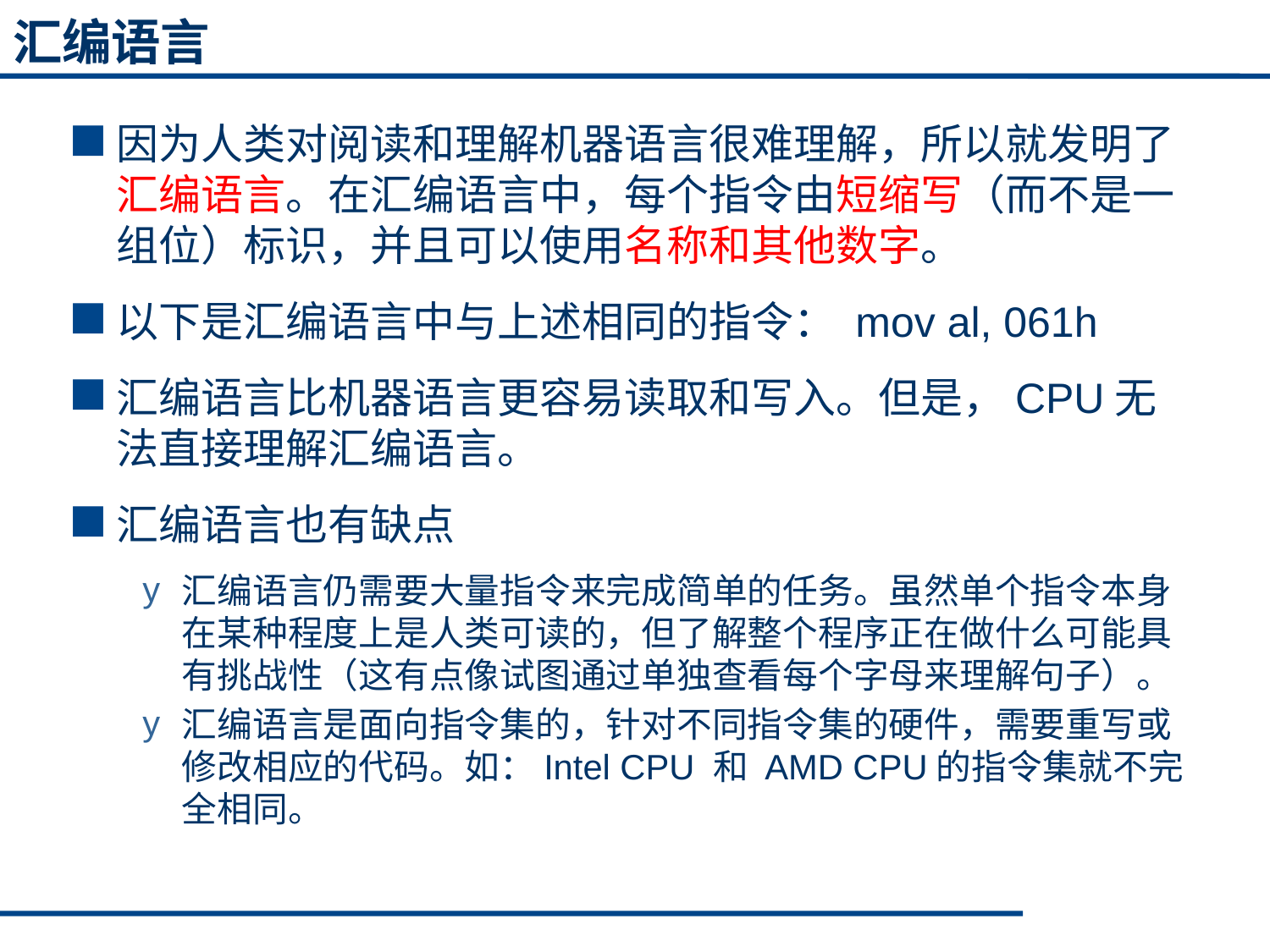

# 汇编语言
因为人类对阅读和理解机器语言很难理解，所以就发明了汇编语言。在汇编语言中，每个指令由短缩写（而不是一组位）标识，并且可以使用名称和其他数字。
以下是汇编语言中与上述相同的指令： mov al, 061h
汇编语言比机器语言更容易读取和写入。但是，CPU无法直接理解汇编语言。
汇编语言也有缺点
汇编语言仍需要大量指令来完成简单的任务。虽然单个指令本身在某种程度上是人类可读的，但了解整个程序正在做什么可能具有挑战性（这有点像试图通过单独查看每个字母来理解句子）。
汇编语言是面向指令集的，针对不同指令集的硬件，需要重写或修改相应的代码。如：Intel CPU 和 AMD CPU的指令集就不完全相同。